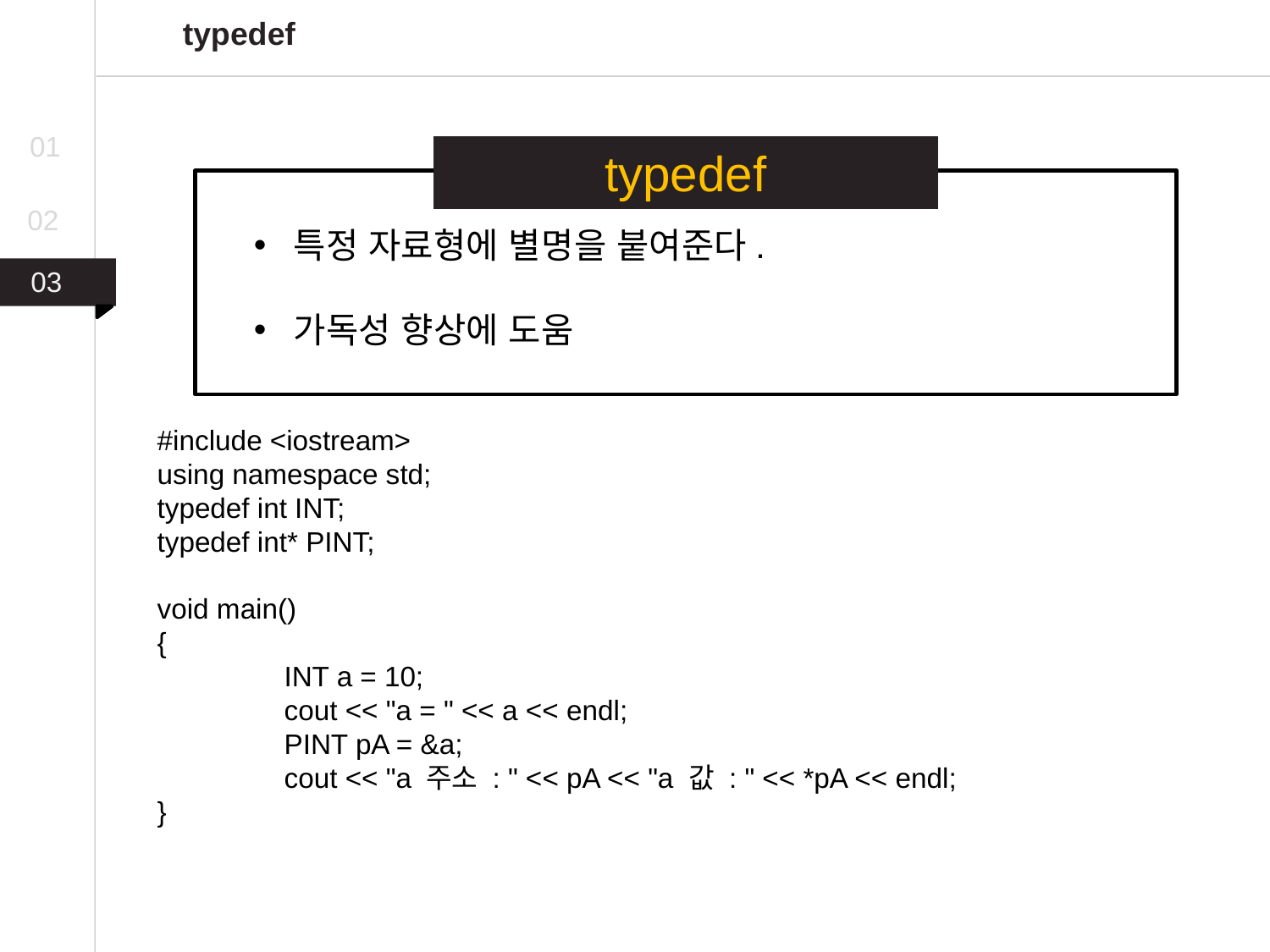

typedef
01
typedef

02
특정 자료형에 별명을 붙여준다.

가독성 향상에 도움
03

03
02

#include <iostream>
using namespace std;
typedef int INT;
typedef int* PINT;

void main()
{
	INT a = 10;
	cout << "a = " << a << endl;
	PINT pA = &a;
	cout << "a 주소 : " << pA << "a 값 : " << *pA << endl;
}